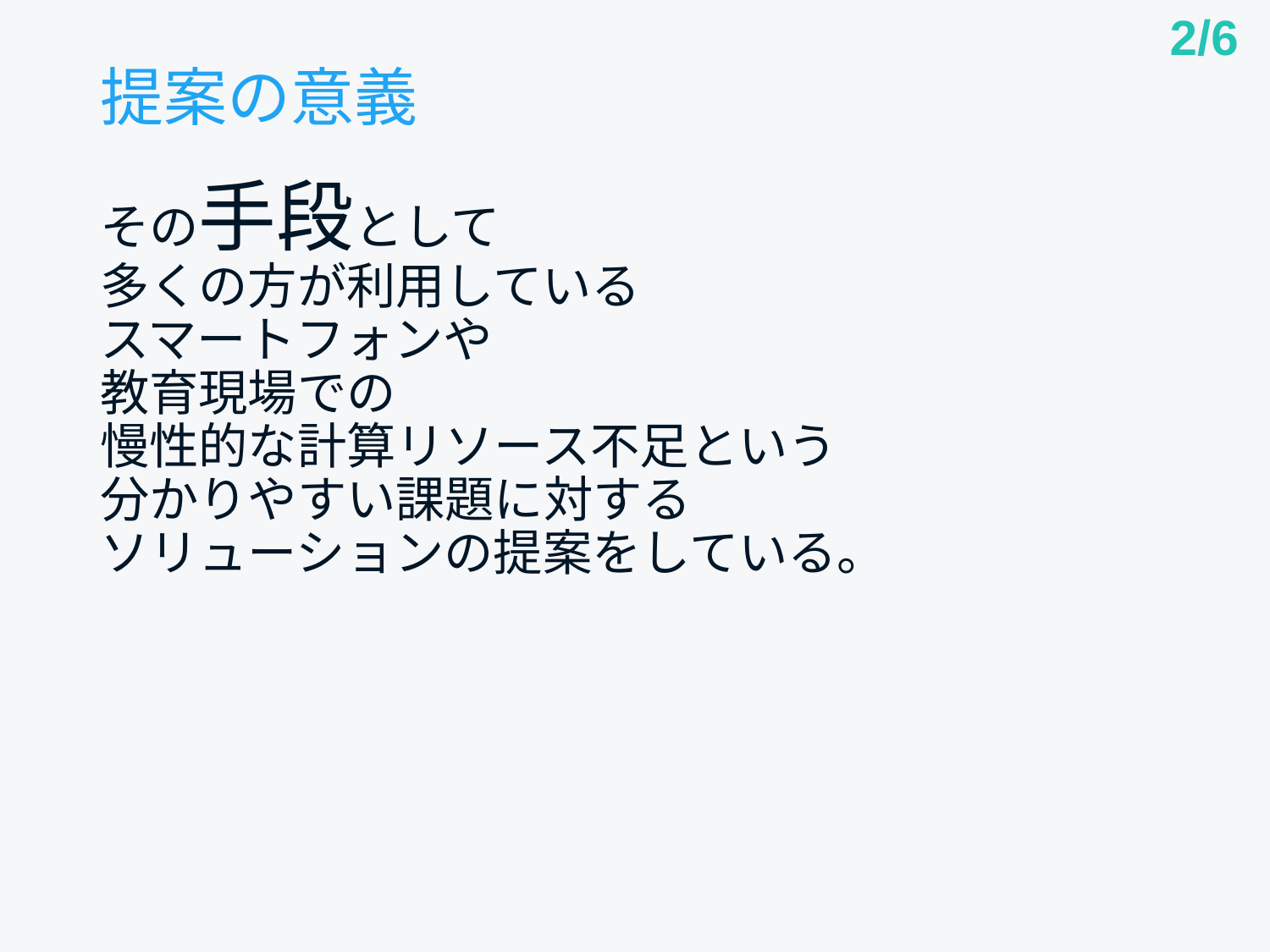

2/6
# 提案の意義
その手段として
多くの方が利用している
スマートフォンや
教育現場での
慢性的な計算リソース不足という
分かりやすい課題に対する
ソリューションの提案をしている。